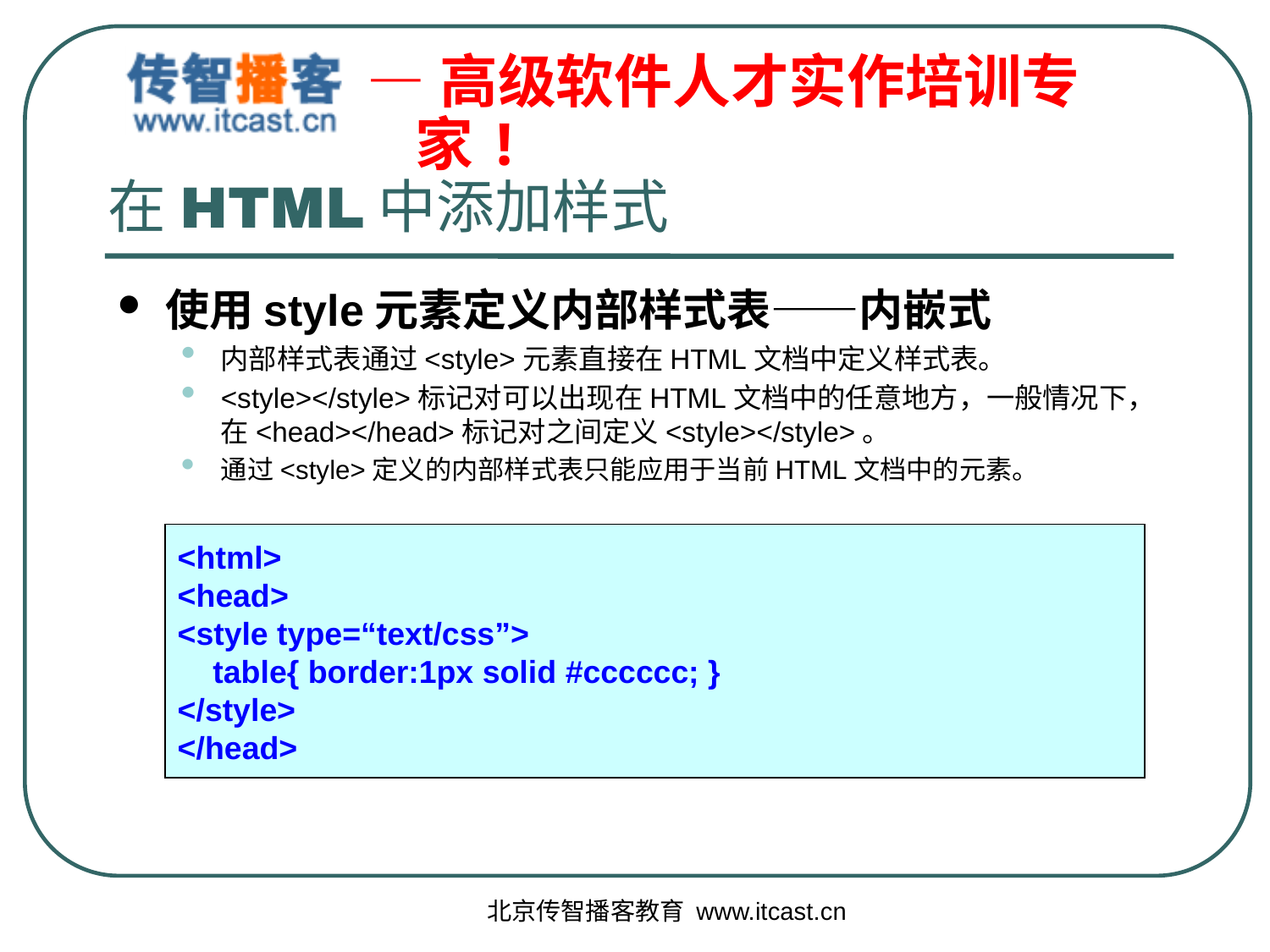

# 在HTML中添加样式
使用style元素定义内部样式表——内嵌式
内部样式表通过<style>元素直接在HTML文档中定义样式表。
<style></style>标记对可以出现在HTML文档中的任意地方，一般情况下，在<head></head>标记对之间定义<style></style>。
通过<style>定义的内部样式表只能应用于当前HTML文档中的元素。
<html>
<head>
<style type=“text/css”>
    table{ border:1px solid #cccccc; }
</style>
</head>